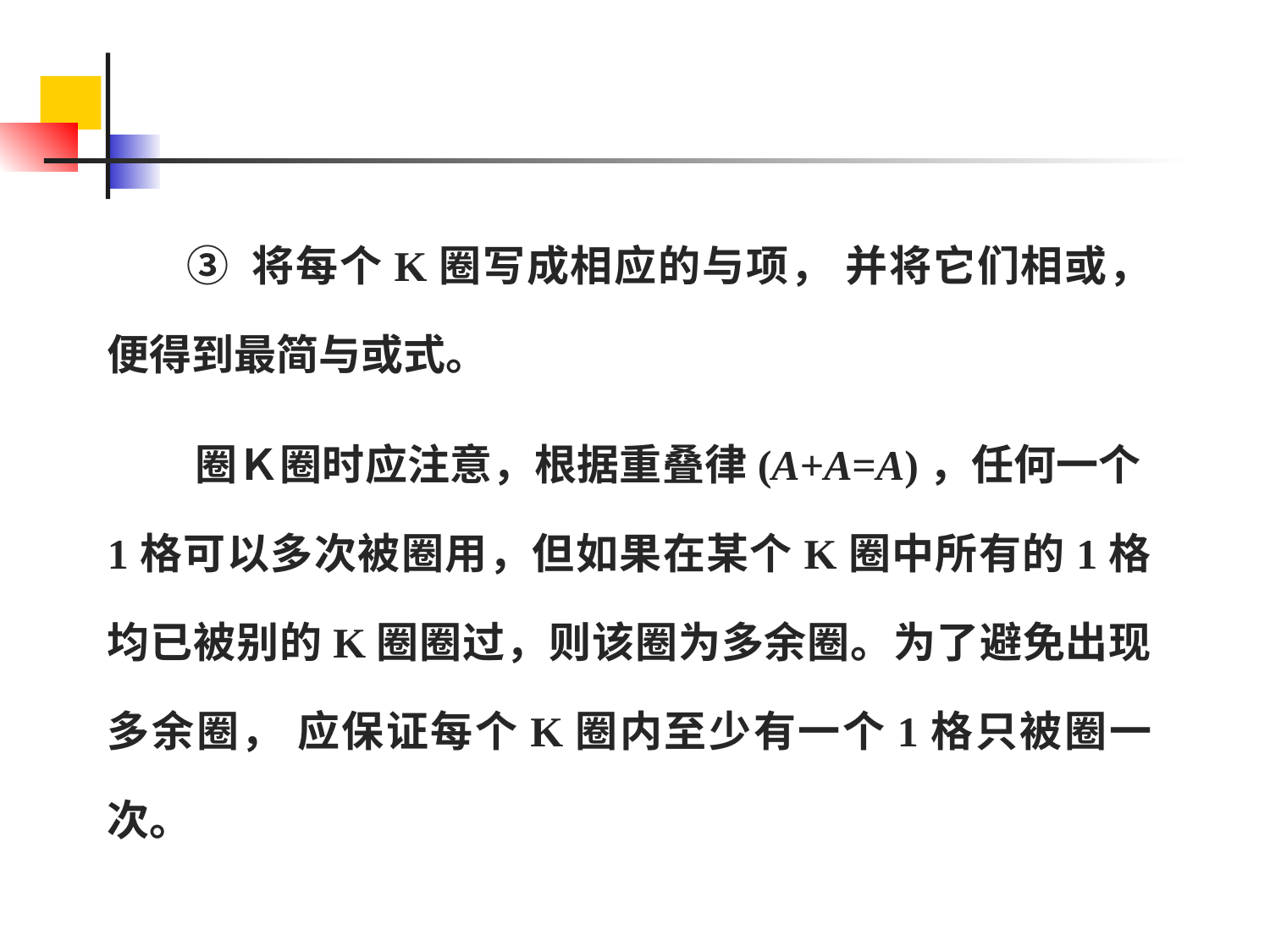

③ 将每个K圈写成相应的与项， 并将它们相或， 便得到最简与或式。
        圈Ｋ圈时应注意，根据重叠律(A+A=A)，任何一个1格可以多次被圈用，但如果在某个K圈中所有的1格均已被别的K圈圈过，则该圈为多余圈。为了避免出现多余圈， 应保证每个K圈内至少有一个1格只被圈一次。